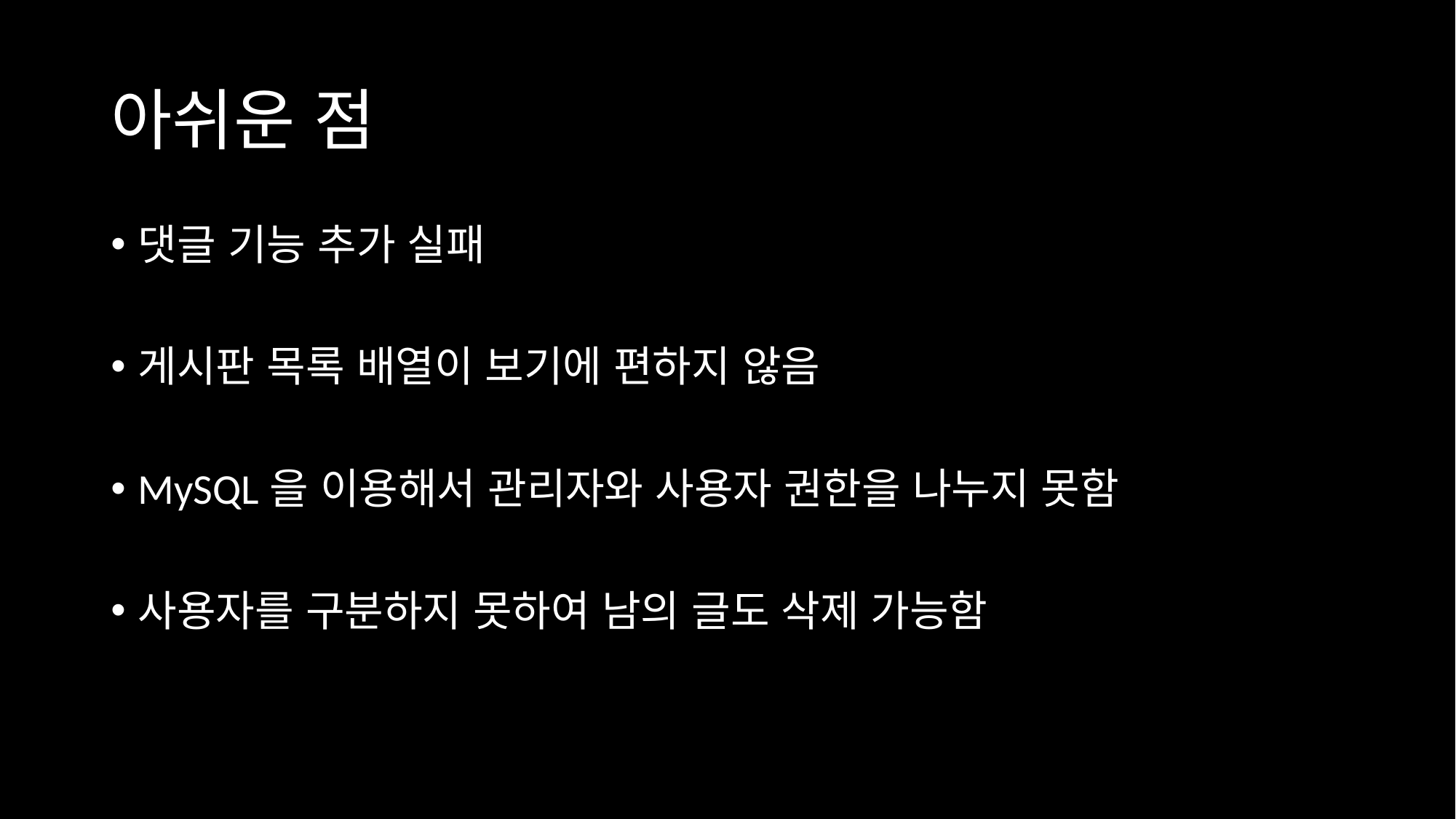

# 아쉬운 점
댓글 기능 추가 실패

게시판 목록 배열이 보기에 편하지 않음

MySQL을 이용해서 관리자와 사용자 권한을 나누지 못함

사용자를 구분하지 못하여 남의 글도 삭제 가능함